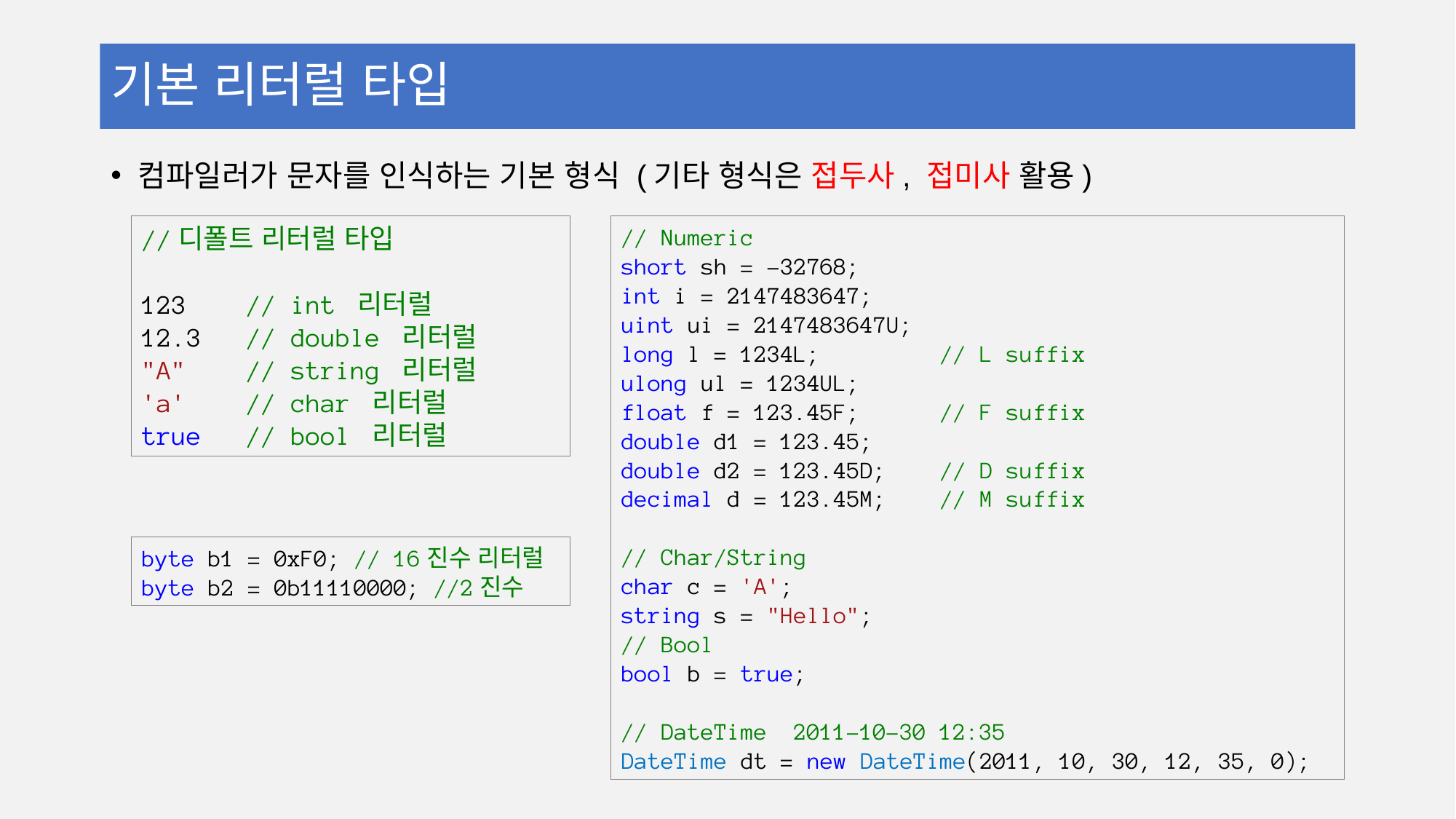

# 기본 리터럴 타입
컴파일러가 문자를 인식하는 기본 형식 (기타 형식은 접두사, 접미사 활용)

//디폴트 리터럴 타입

123    // int 리터럴
12.3   // double 리터럴
"A"    // string 리터럴
'a'    // char 리터럴
true   // bool 리터럴
// Numeric
short sh = -32768;
int i = 2147483647;
uint ui = 2147483647U;
long l = 1234L;         // L suffix
ulong ul = 1234UL;
float f = 123.45F;      // F suffix
double d1 = 123.45;
double d2 = 123.45D;    // D suffix
decimal d = 123.45M;    // M suffix

// Char/String
char c = 'A';
string s = "Hello";
// Bool
bool b = true;

// DateTime  2011-10-30 12:35
DateTime dt = new DateTime(2011, 10, 30, 12, 35, 0);
byte b1 = 0xF0; // 16진수 리터럴
byte b2 = 0b11110000; //2진수